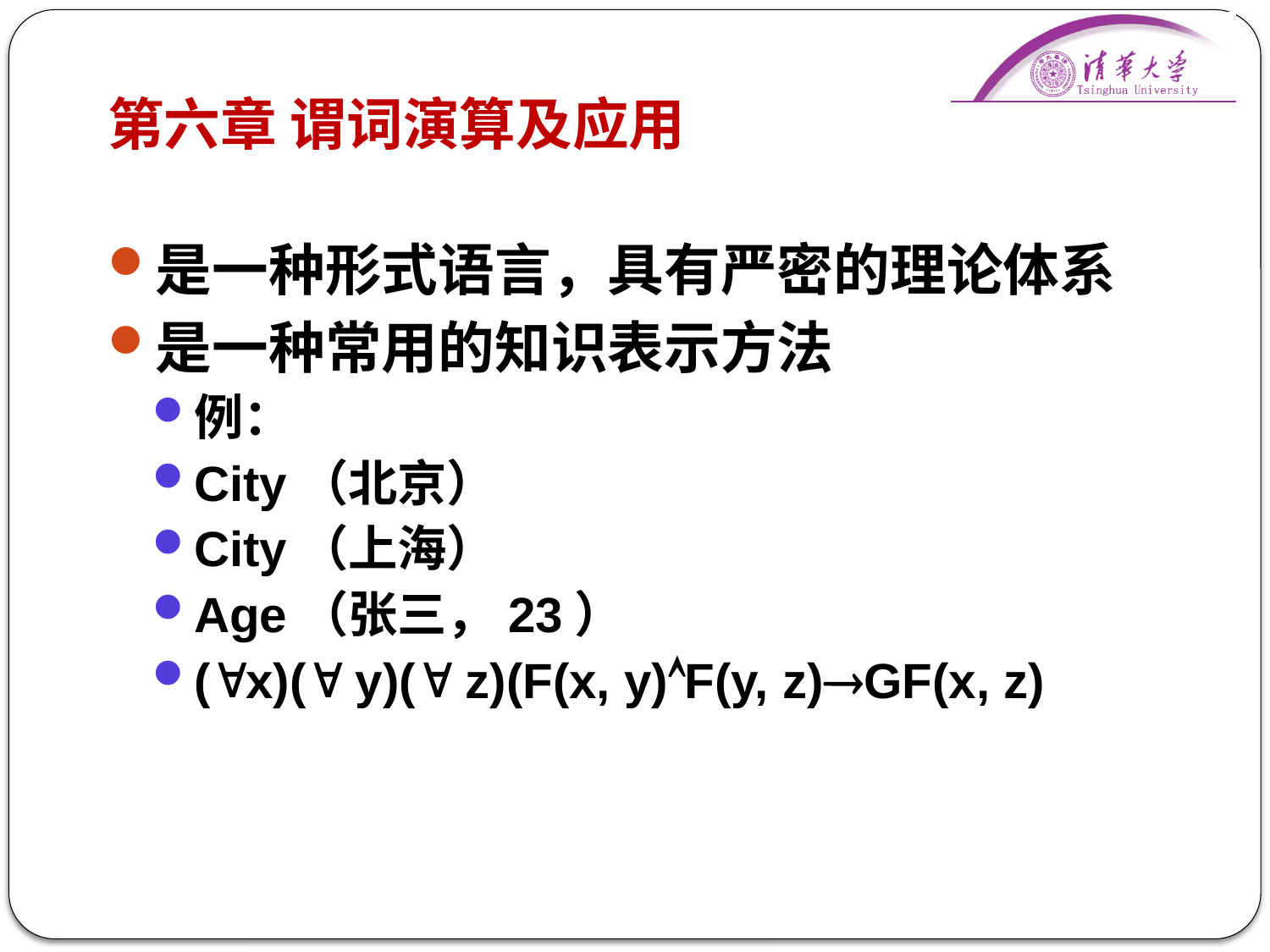

# 第六章 谓词演算及应用
是一种形式语言，具有严密的理论体系
是一种常用的知识表示方法
例：
City（北京）
City（上海）
Age（张三，23）
(∀x)(∀ y)(∀ z)(F(x, y)∧F(y, z)→GF(x, z)

1